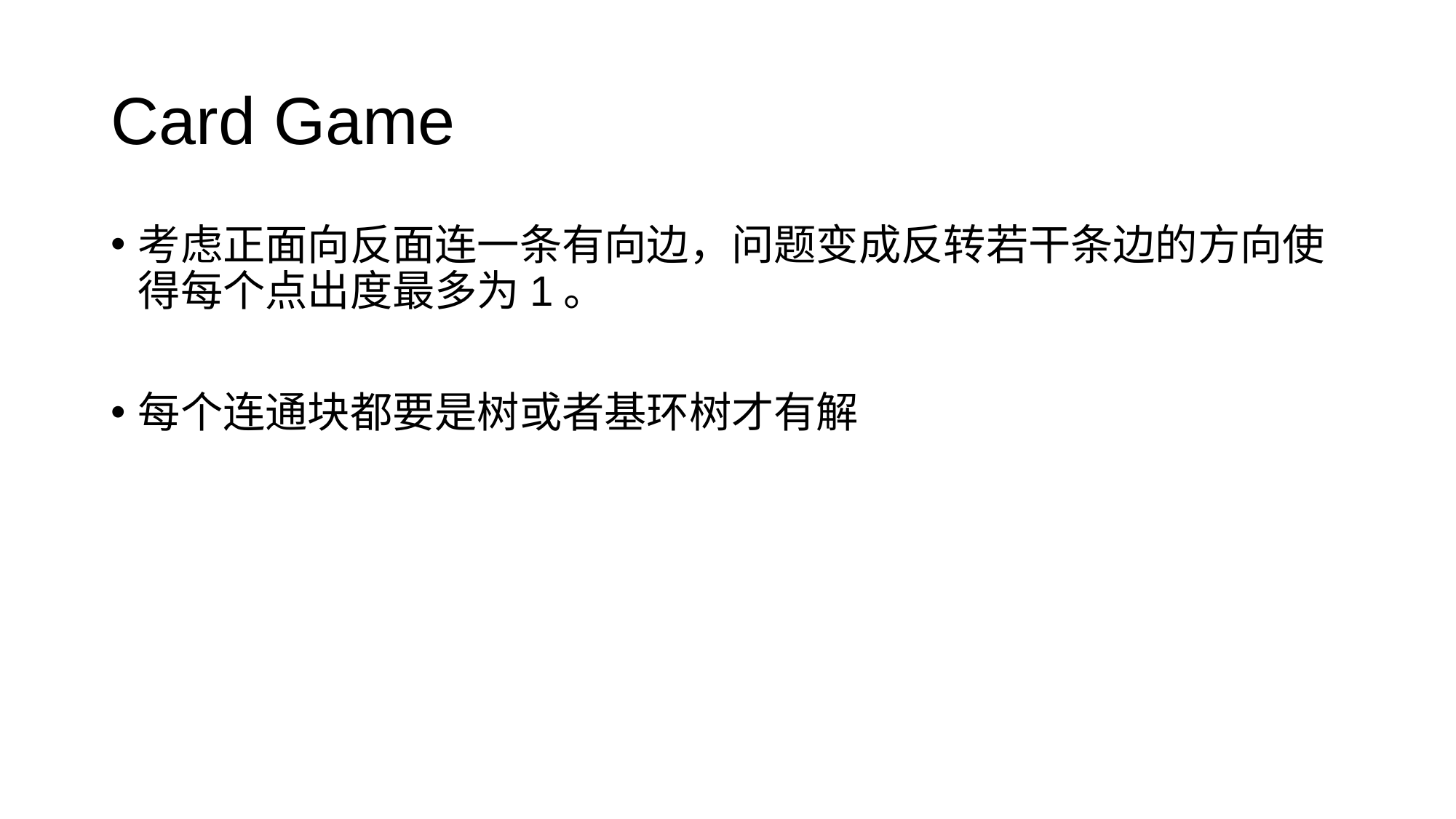

# Card Game
考虑正面向反面连一条有向边，问题变成反转若干条边的方向使得每个点出度最多为1。

每个连通块都要是树或者基环树才有解